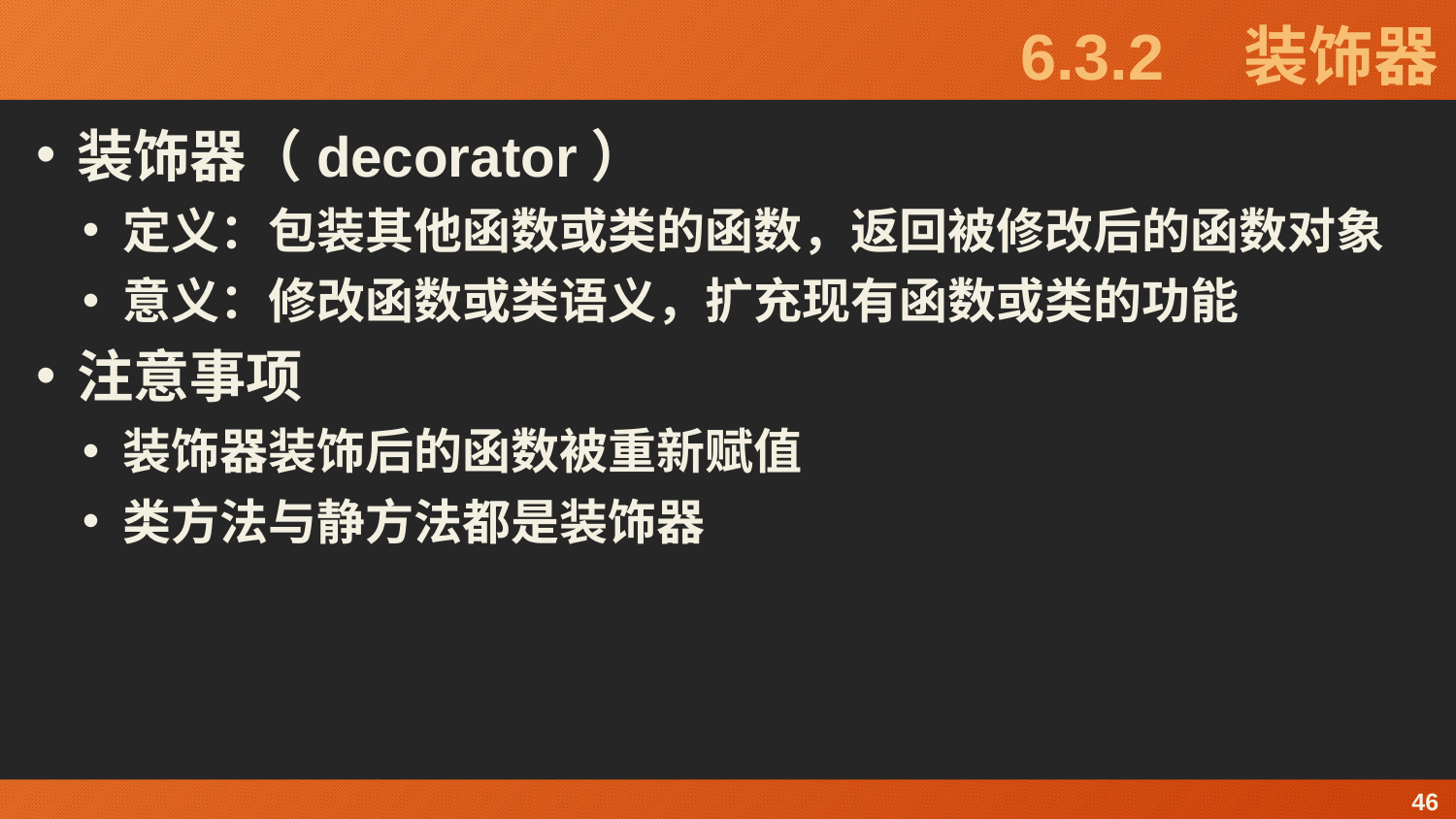

# 6.3.2　装饰器
装饰器（decorator）
定义：包装其他函数或类的函数，返回被修改后的函数对象
意义：修改函数或类语义，扩充现有函数或类的功能
注意事项
装饰器装饰后的函数被重新赋值
类方法与静方法都是装饰器
46